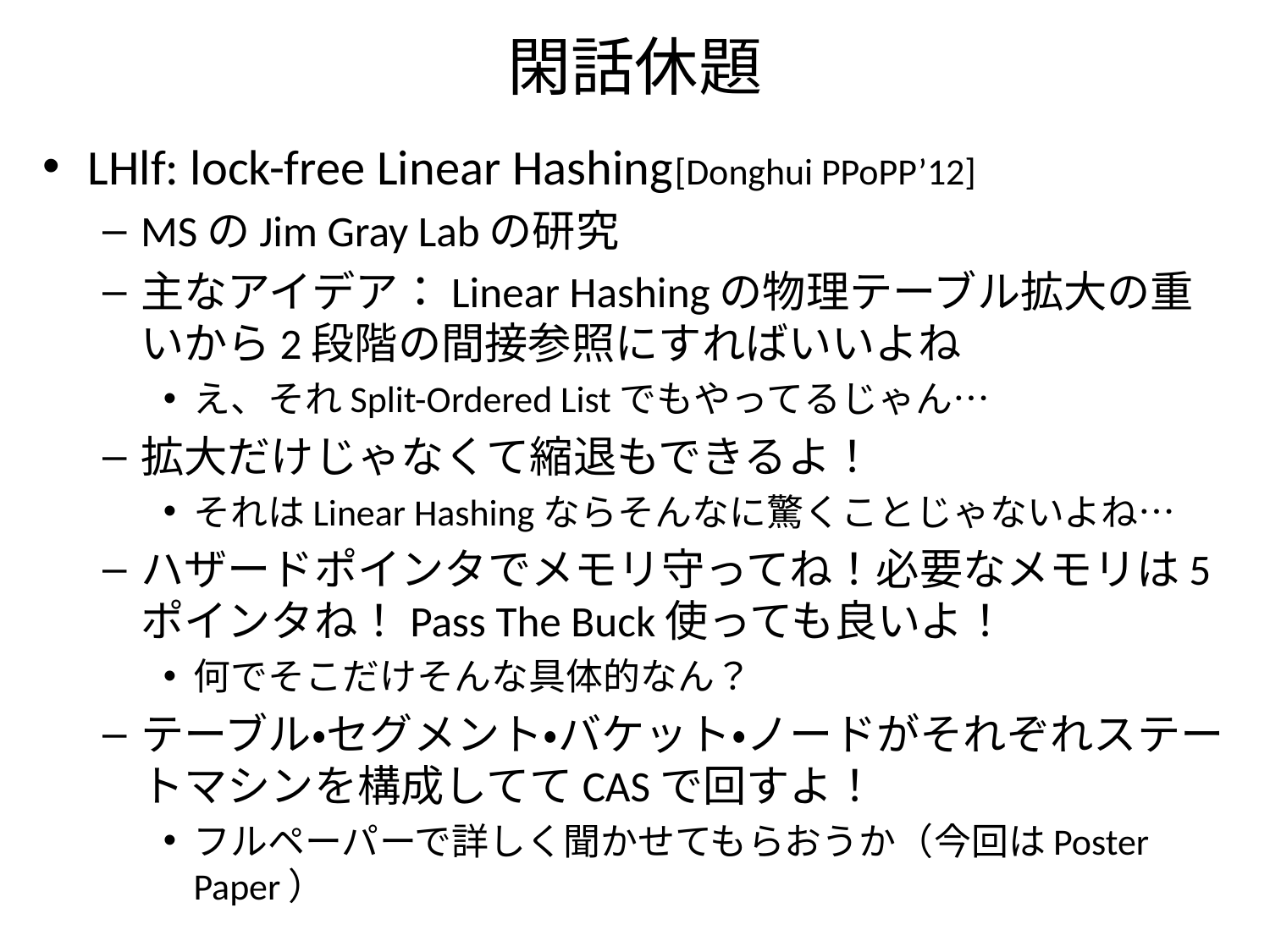

# 閑話休題
LHlf: lock-free Linear Hashing[Donghui PPoPP’12]
MSのJim Gray Labの研究
主なアイデア：Linear Hashingの物理テーブル拡大の重いから2段階の間接参照にすればいいよね
え、それSplit-Ordered Listでもやってるじゃん…
拡大だけじゃなくて縮退もできるよ！
それはLinear Hashingならそんなに驚くことじゃないよね…
ハザードポインタでメモリ守ってね！必要なメモリは5ポインタね！Pass The Buck使っても良いよ！
何でそこだけそんな具体的なん？
テーブル・セグメント・バケット・ノードがそれぞれステートマシンを構成しててCASで回すよ！
フルペーパーで詳しく聞かせてもらおうか（今回はPoster Paper）